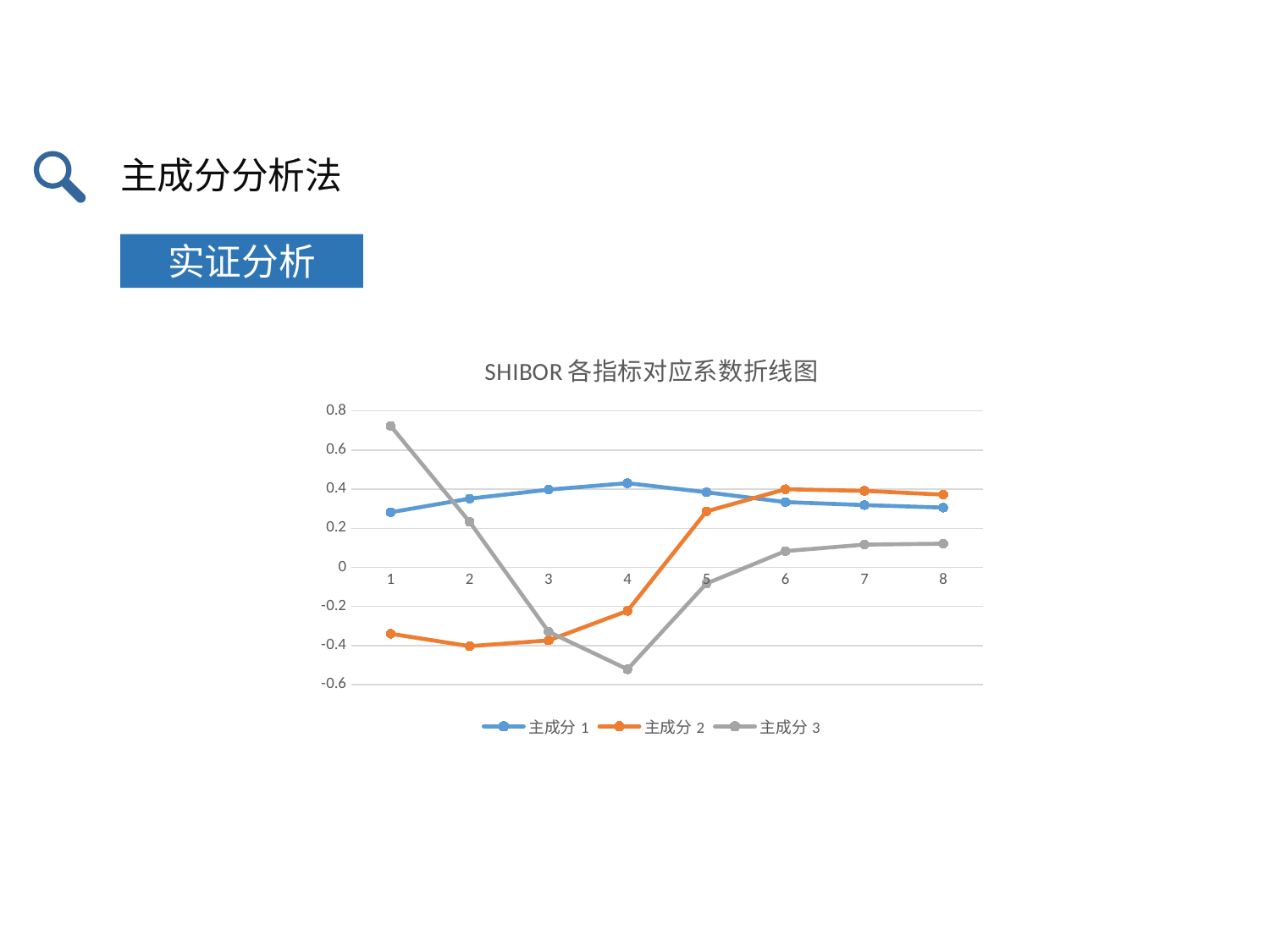

主成分分析法
实证分析

### Chart: SHIBOR各指标对应系数折线图

| Category | 主成分1 | 主成分2 | 主成分3 |
|---|---|---|---|